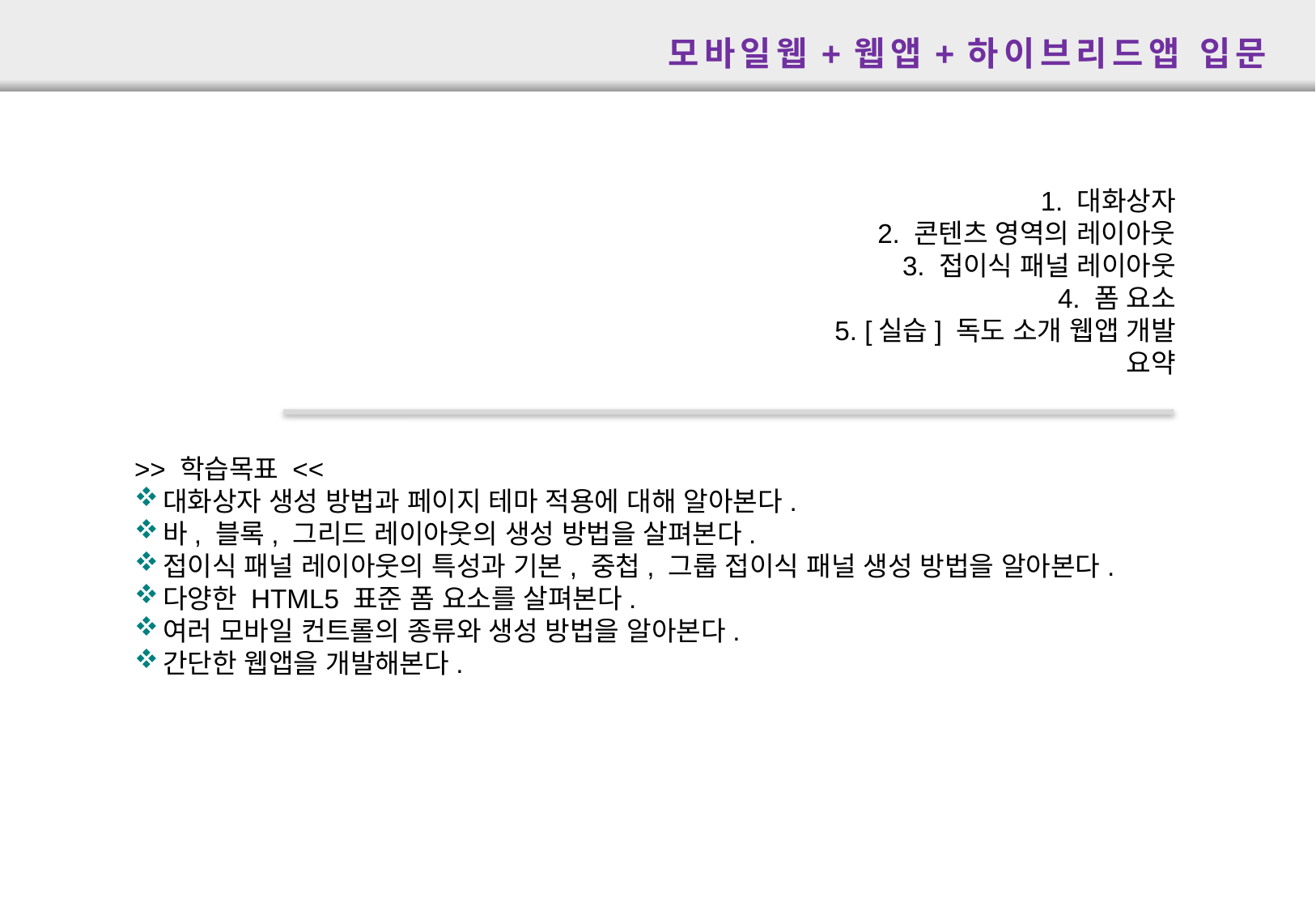

모바일웹+웹앱+하이브리드앱 입문
1. 대화상자
2. 콘텐츠 영역의 레이아웃
3. 접이식 패널 레이아웃
4. 폼 요소
5. [실습] 독도 소개 웹앱 개발
요약

>> 학습목표 <<
대화상자 생성 방법과 페이지 테마 적용에 대해 알아본다.
바, 블록, 그리드 레이아웃의 생성 방법을 살펴본다.
접이식 패널 레이아웃의 특성과 기본, 중첩, 그룹 접이식 패널 생성 방법을 알아본다.
다양한 HTML5 표준 폼 요소를 살펴본다.
여러 모바일 컨트롤의 종류와 생성 방법을 알아본다.
간단한 웹앱을 개발해본다.